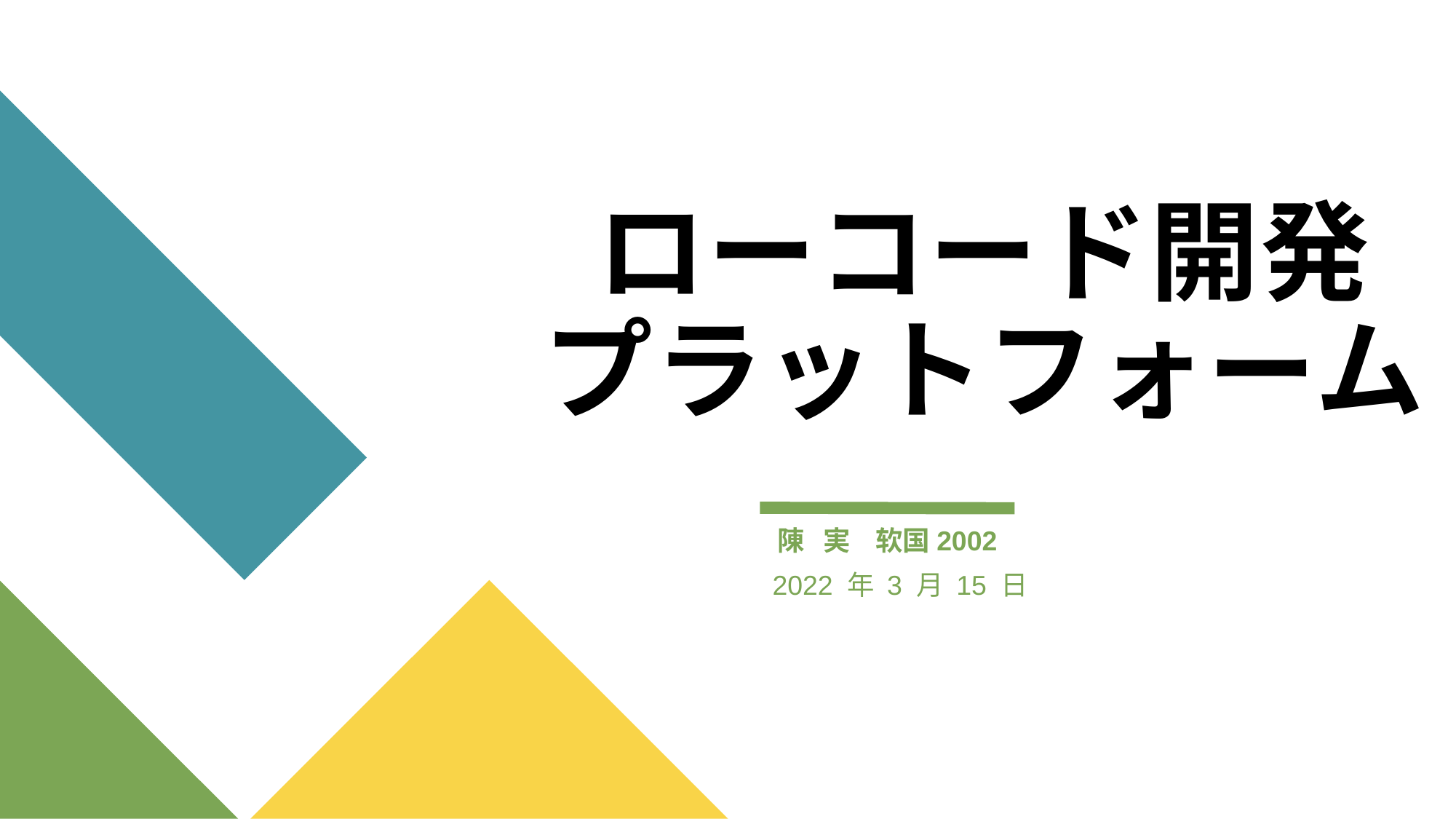

# ローコード開発 プラットフォーム
 陳   実    软国2002
 2022 年 3 月 15 日